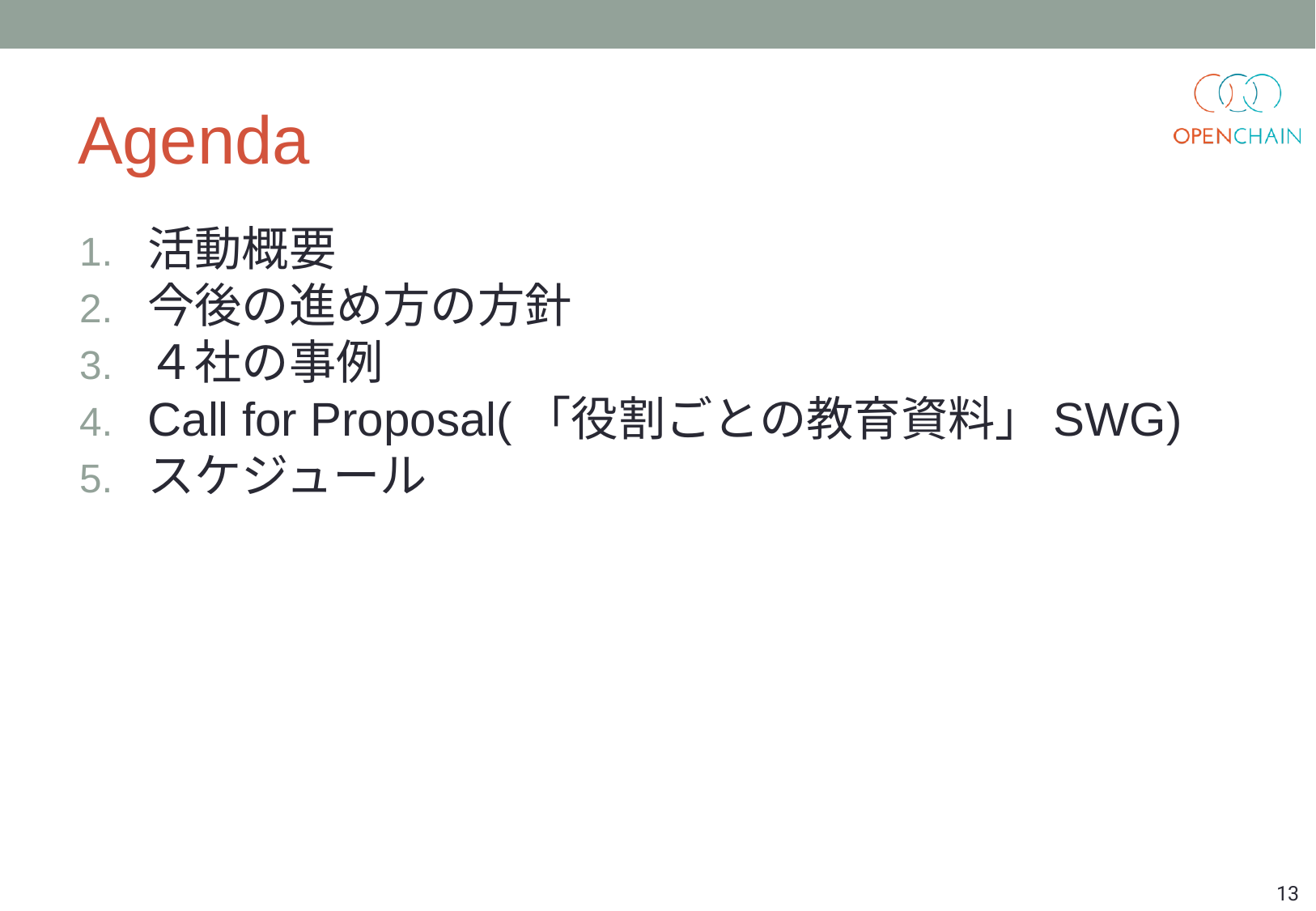

# Agenda
活動概要
今後の進め方の方針
４社の事例
Call for Proposal(「役割ごとの教育資料」SWG)
スケジュール
13